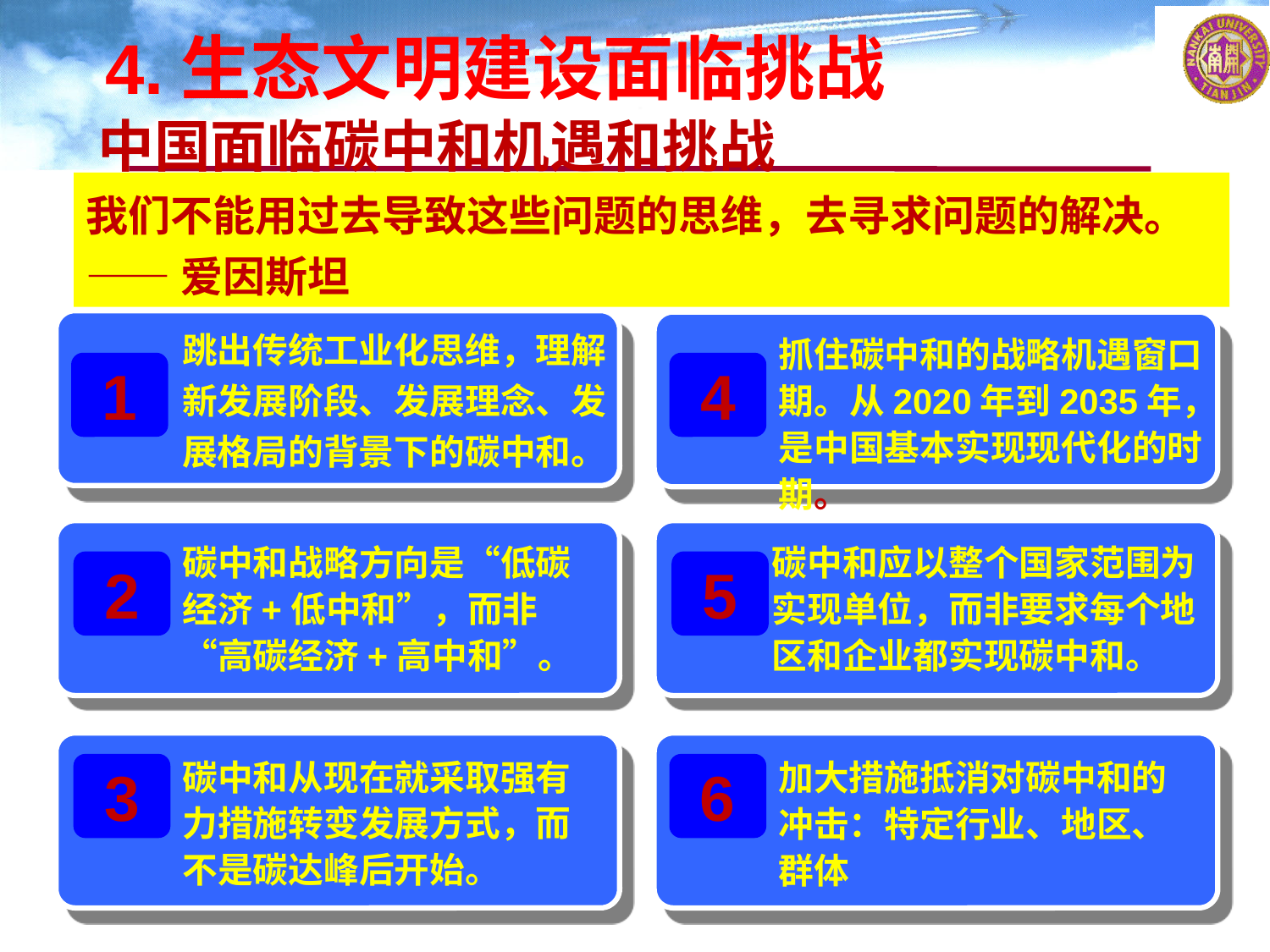

4.生态文明建设面临挑战
中国面临碳中和机遇和挑战
我们不能用过去导致这些问题的思维，去寻求问题的解决。
——爱因斯坦

跳出传统工业化思维，理解新发展阶段、发展理念、发展格局的背景下的碳中和。
抓住碳中和的战略机遇窗口期。从2020年到2035年，是中国基本实现现代化的时期。

1
4

碳中和战略方向是“低碳经济+低中和”，而非“高碳经济+高中和”。
碳中和应以整个国家范围为实现单位，而非要求每个地区和企业都实现碳中和。
2
5

碳中和从现在就采取强有力措施转变发展方式，而不是碳达峰后开始。
加大措施抵消对碳中和的冲击：特定行业、地区、群体
3
6